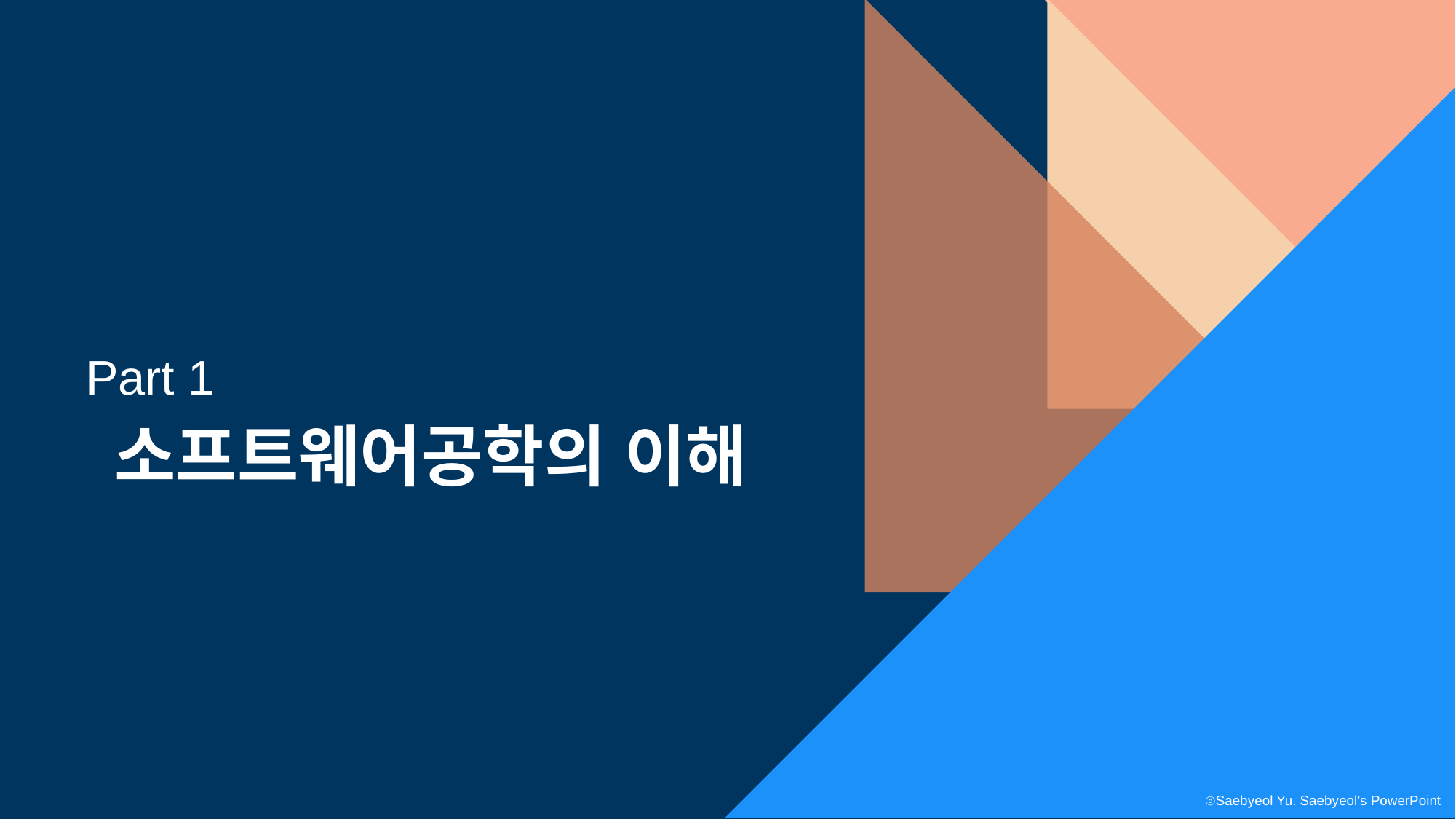

Part 1
소프트웨어공학의 이해
ⓒSaebyeol Yu. Saebyeol’s PowerPoint